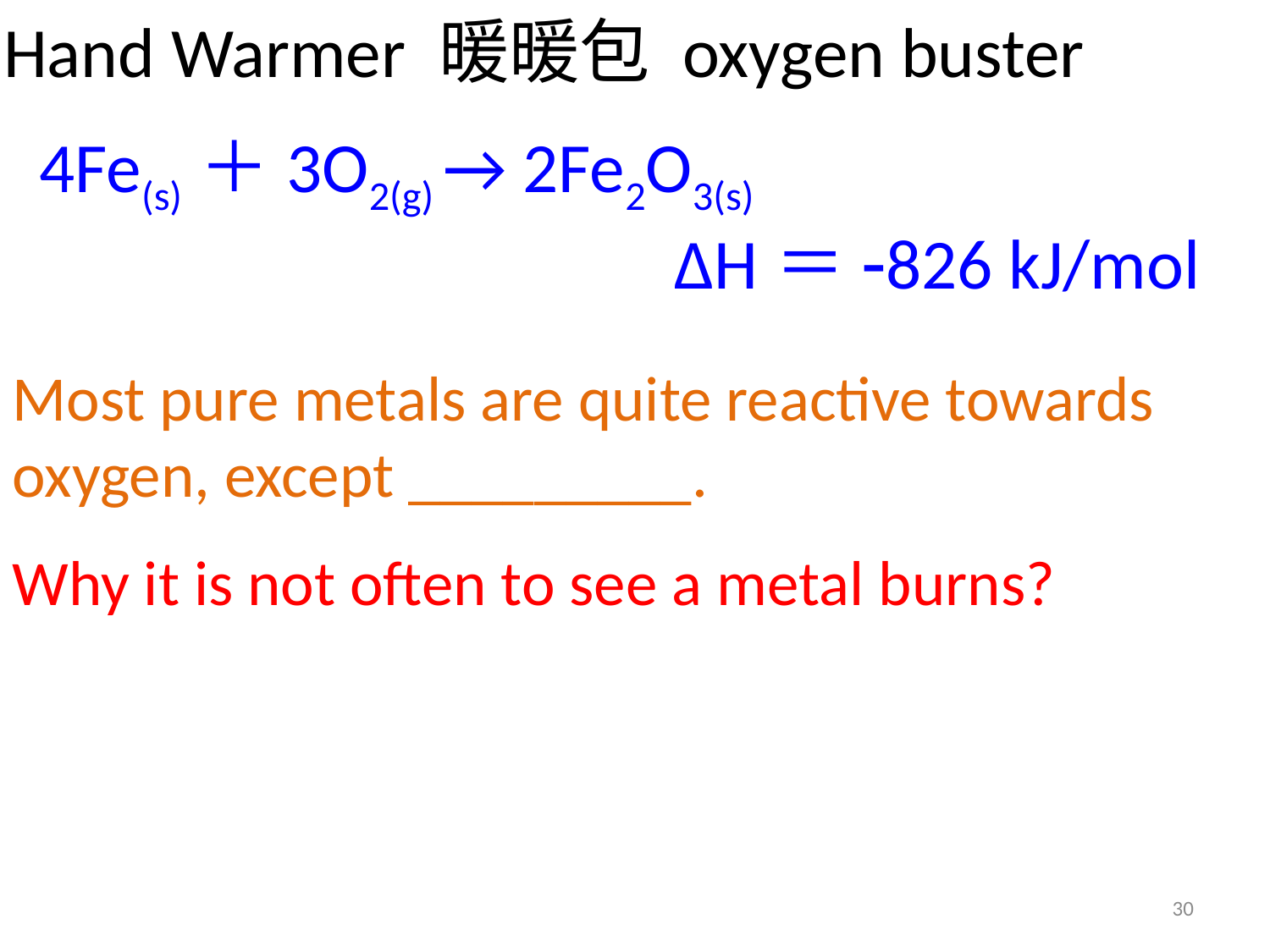

Hand Warmer 暖暖包 oxygen buster
4Fe(s)＋3O2(g) → 2Fe2O3(s)
					ΔH＝−826 kJ/mol
Most pure metals are quite reactive towards oxygen, except _________.
Why it is not often to see a metal burns?
30